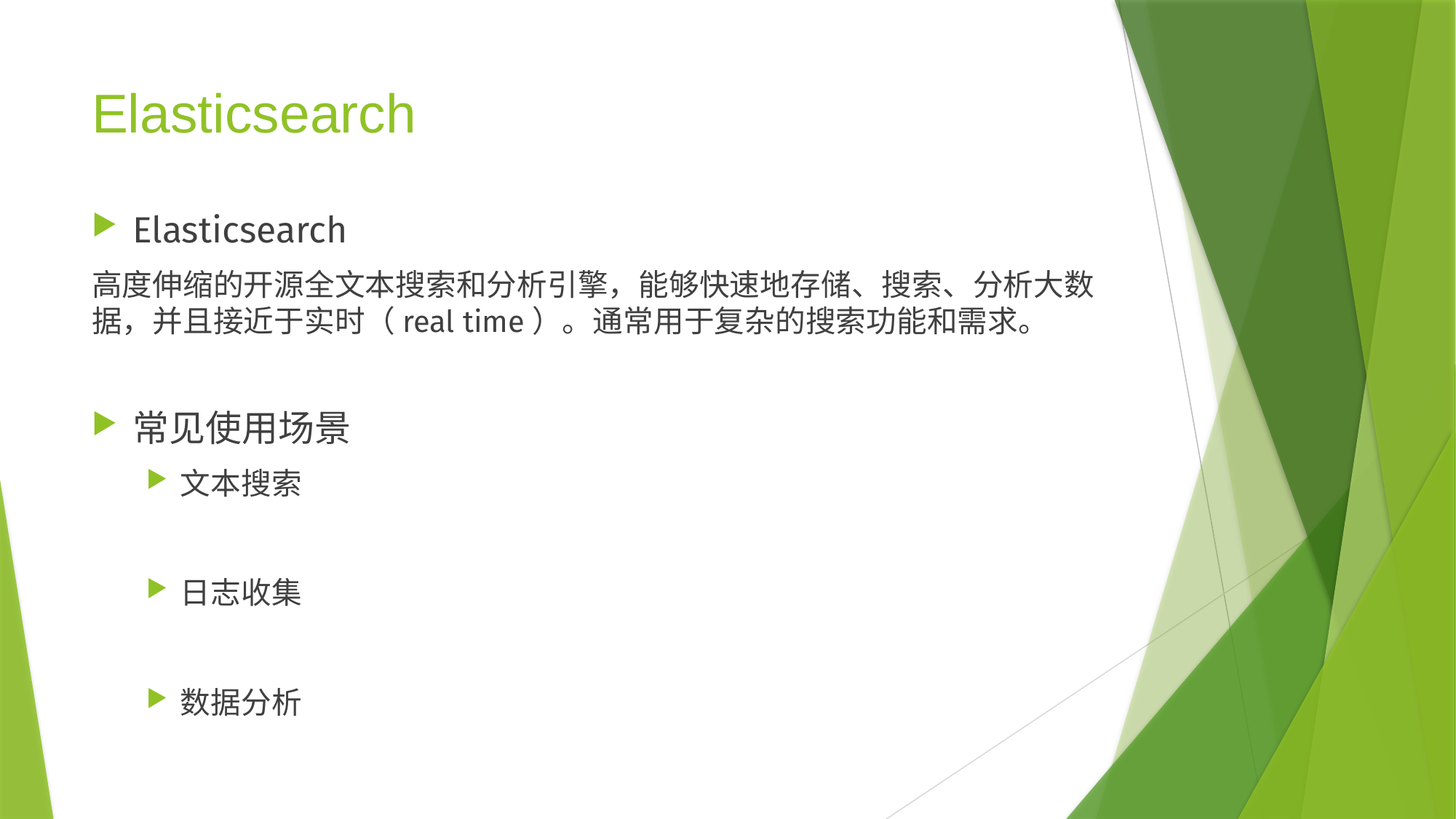

# Elasticsearch
Elasticsearch
高度伸缩的开源全文本搜索和分析引擎，能够快速地存储、搜索、分析大数据，并且接近于实时（real time）。通常用于复杂的搜索功能和需求。

常见使用场景
文本搜索

日志收集

数据分析